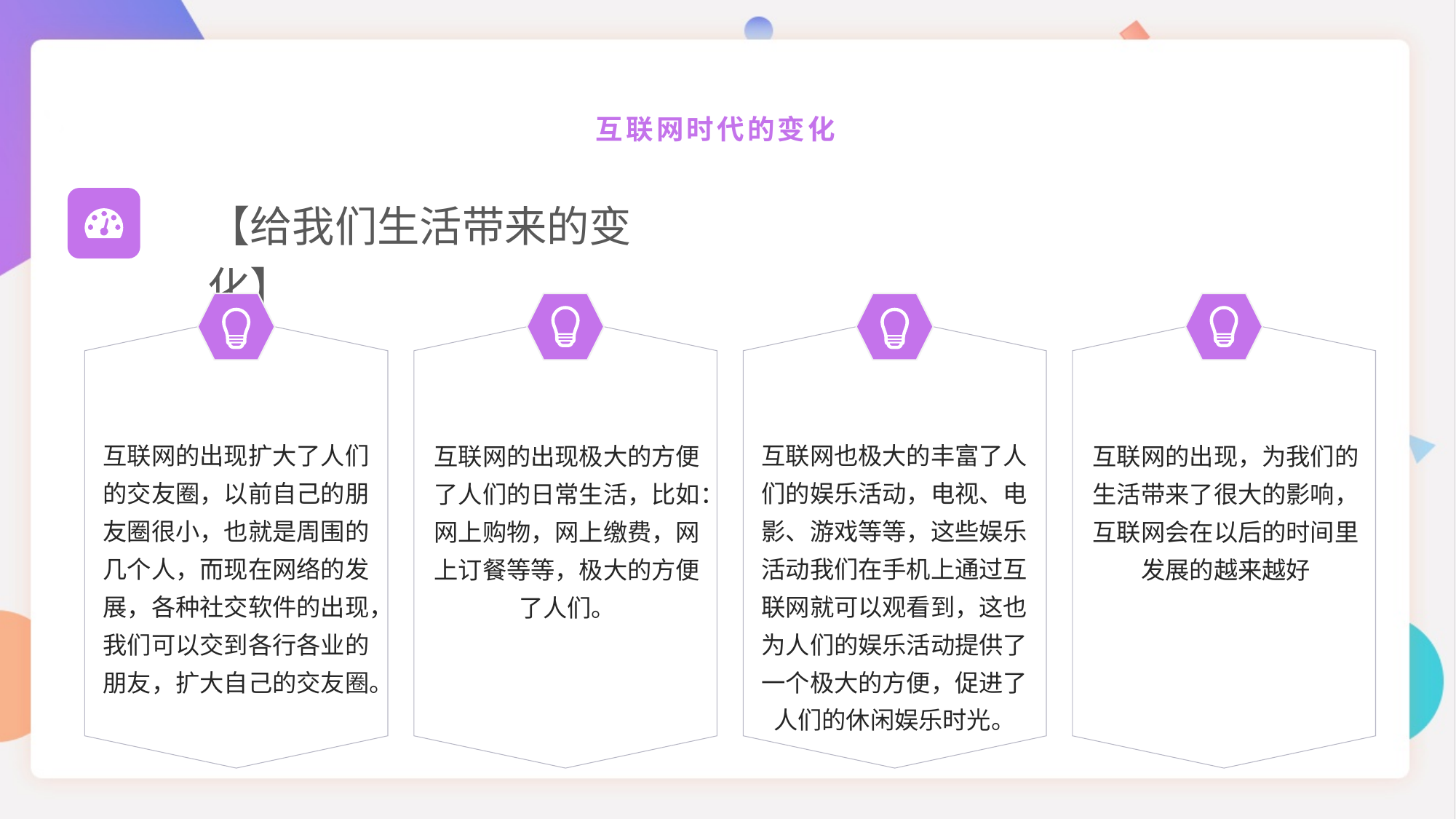

互联网时代的变化
【给我们生活带来的变化】

互联网的出现扩大了人们的交友圈，以前自己的朋友圈很小，也就是周围的几个人，而现在网络的发展，各种社交软件的出现，我们可以交到各行各业的朋友，扩大自己的交友圈。

互联网也极大的丰富了人们的娱乐活动，电视、电影、游戏等等，这些娱乐活动我们在手机上通过互联网就可以观看到，这也为人们的娱乐活动提供了一个极大的方便，促进了人们的休闲娱乐时光。

互联网的出现极大的方便了人们的日常生活，比如：网上购物，网上缴费，网上订餐等等，极大的方便了人们。
互联网的出现，为我们的生活带来了很大的影响，互联网会在以后的时间里发展的越来越好